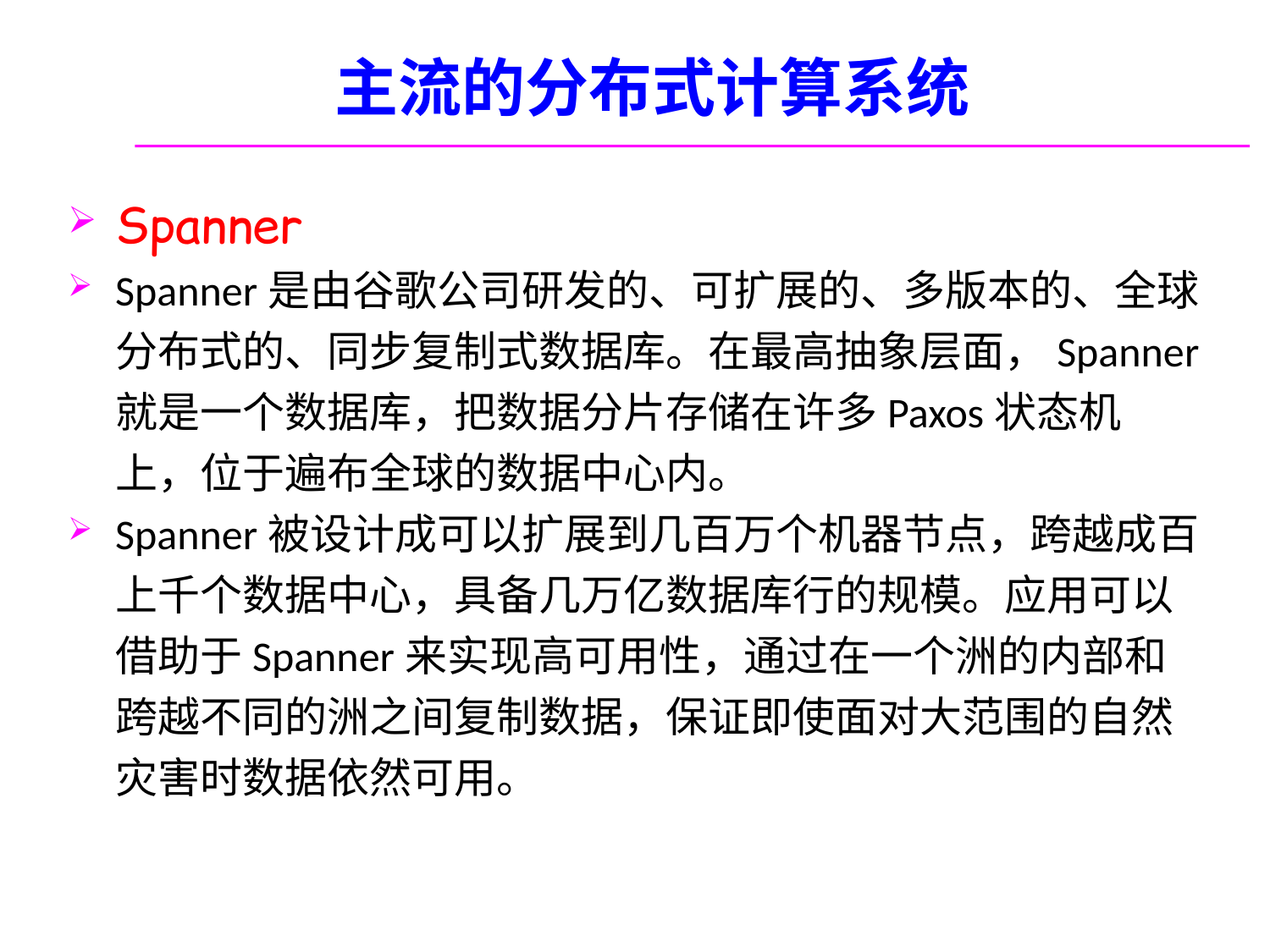

# 主流的分布式计算系统
Spanner
Spanner是由谷歌公司研发的、可扩展的、多版本的、全球分布式的、同步复制式数据库。在最高抽象层面，Spanner就是一个数据库，把数据分片存储在许多Paxos状态机上，位于遍布全球的数据中心内。
Spanner被设计成可以扩展到几百万个机器节点，跨越成百上千个数据中心，具备几万亿数据库行的规模。应用可以借助于Spanner来实现高可用性，通过在一个洲的内部和跨越不同的洲之间复制数据，保证即使面对大范围的自然灾害时数据依然可用。
66